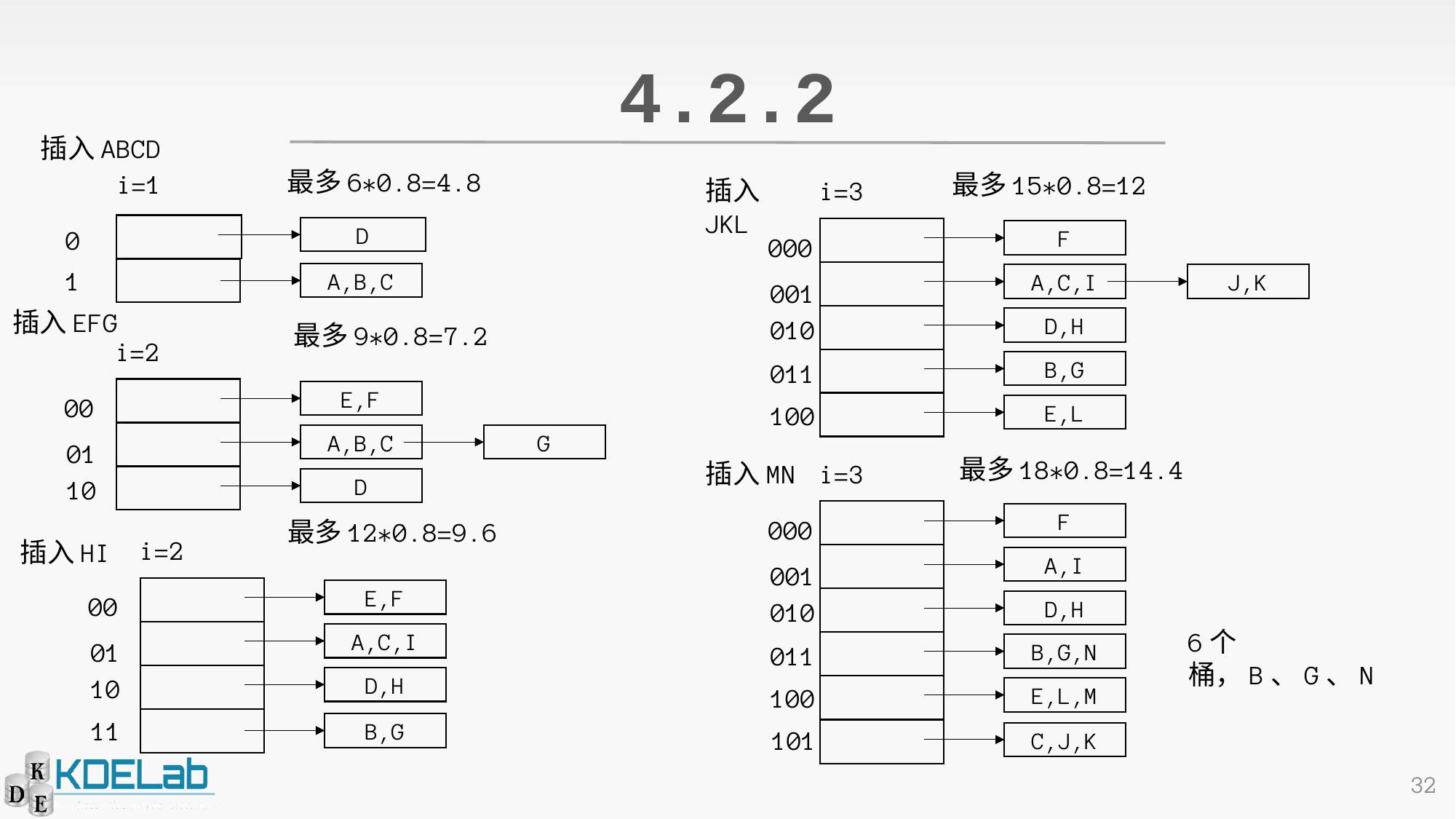

# 4.2.2
插入ABCD
最多6*0.8=4.8
i=1

D
0
1

A,B,C
最多15*0.8=12
插入JKL
i=3
000

F

A,C,I
J,K
001

D,H
010

B,G

E,L
011
100
插入EFG
最多9*0.8=7.2

i=2
00

E,F

A,B,C
G

D
01
10
最多18*0.8=14.4
插入MN
i=3
000

F

A,I
001

D,H
010

B,G,N

E,L,M
011
100
101

C,J,K
最多12*0.8=9.6

i=2
00
插入HI

E,F

A,C,I
01

D,H
10
11

B,G
6个桶，B、G、N
32